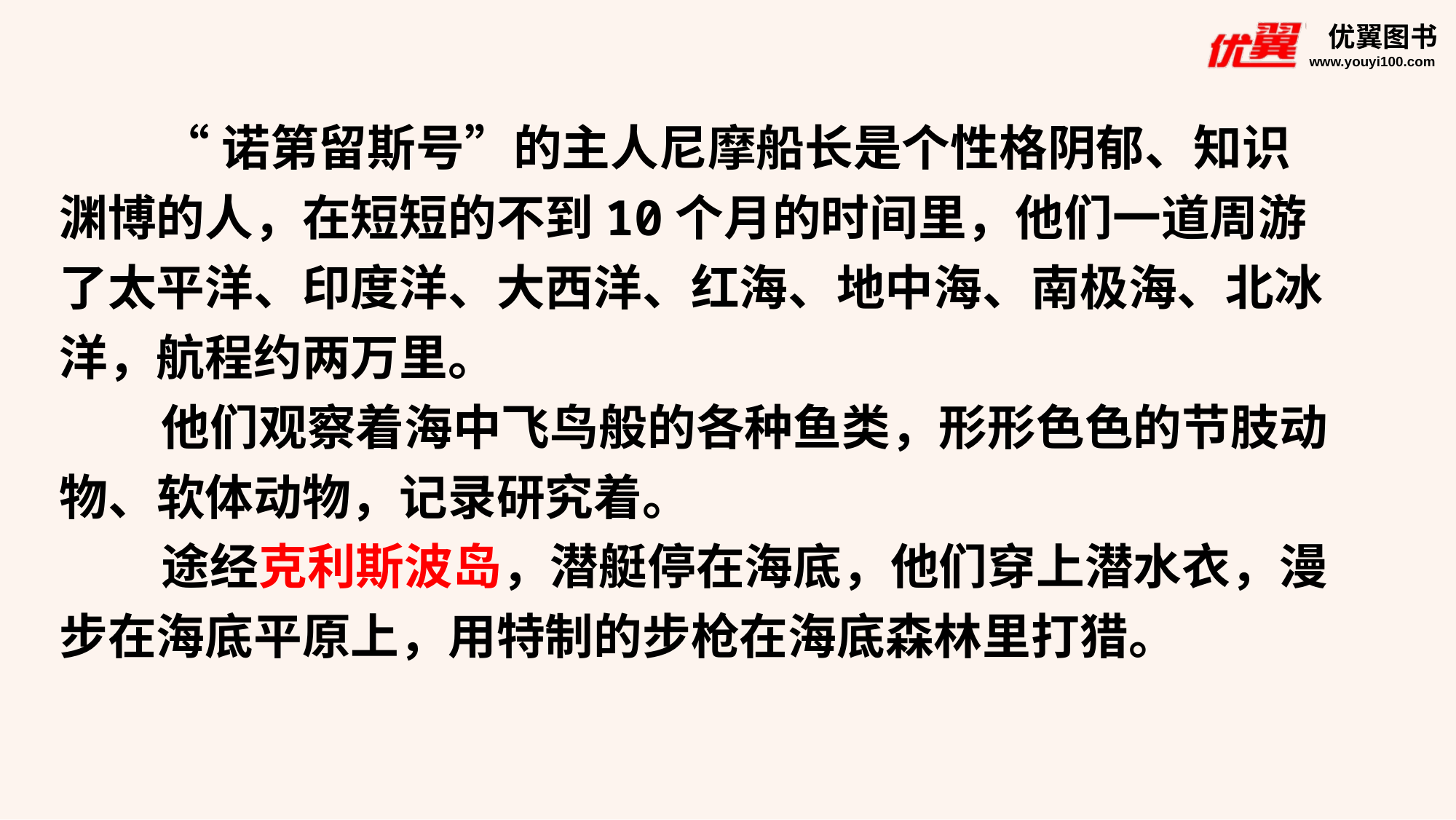

“诺第留斯号”的主人尼摩船长是个性格阴郁、知识渊博的人，在短短的不到10个月的时间里，他们一道周游了太平洋、印度洋、大西洋、红海、地中海、南极海、北冰洋，航程约两万里。
他们观察着海中飞鸟般的各种鱼类，形形色色的节肢动物、软体动物，记录研究着。
途经克利斯波岛，潜艇停在海底，他们穿上潜水衣，漫步在海底平原上，用特制的步枪在海底森林里打猎。